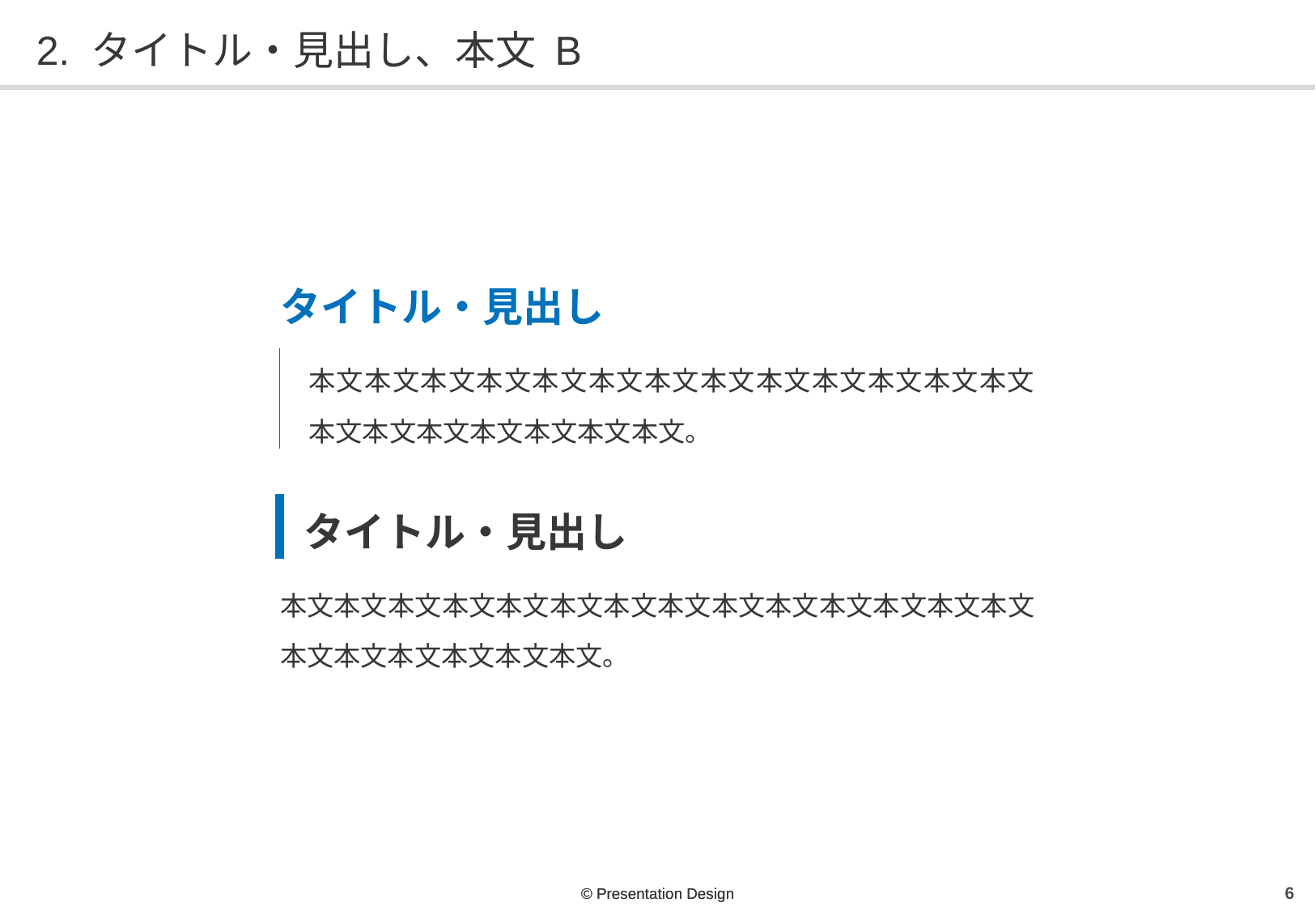

# 2. タイトル・見出し、本文 B
| タイトル・見出し |
| --- |
| 本文本文本文本文本文本文本文本文本文本文本文本文本文本文本文本文本文本文本文本文。 |
| タイトル・見出し |
| --- |
| 本文本文本文本文本文本文本文本文本文本文本文本文本文本文本文本文本文本文本文本文。 |
6